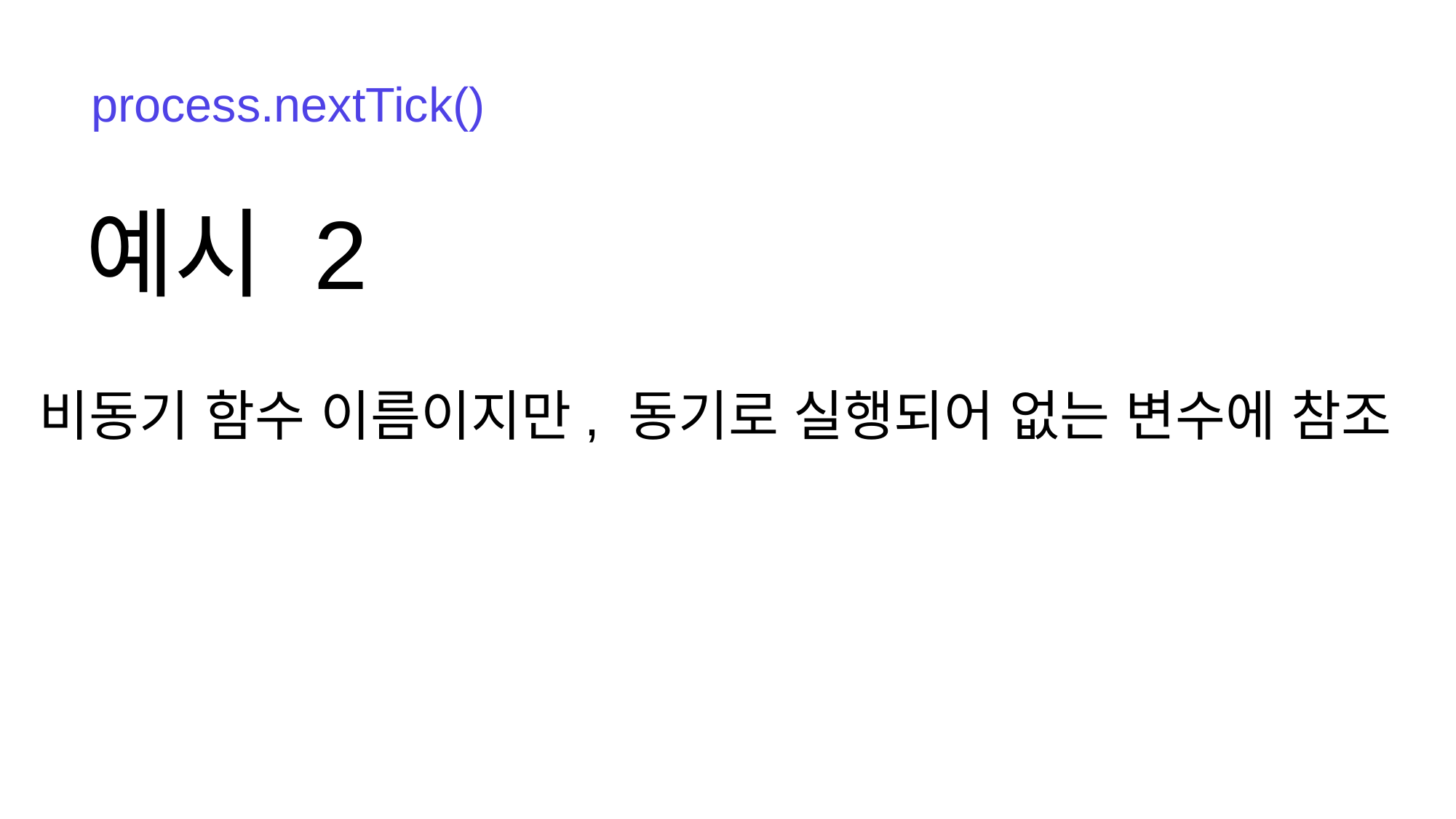

process.nextTick()
예시 2
비동기 함수 이름이지만, 동기로 실행되어 없는 변수에 참조